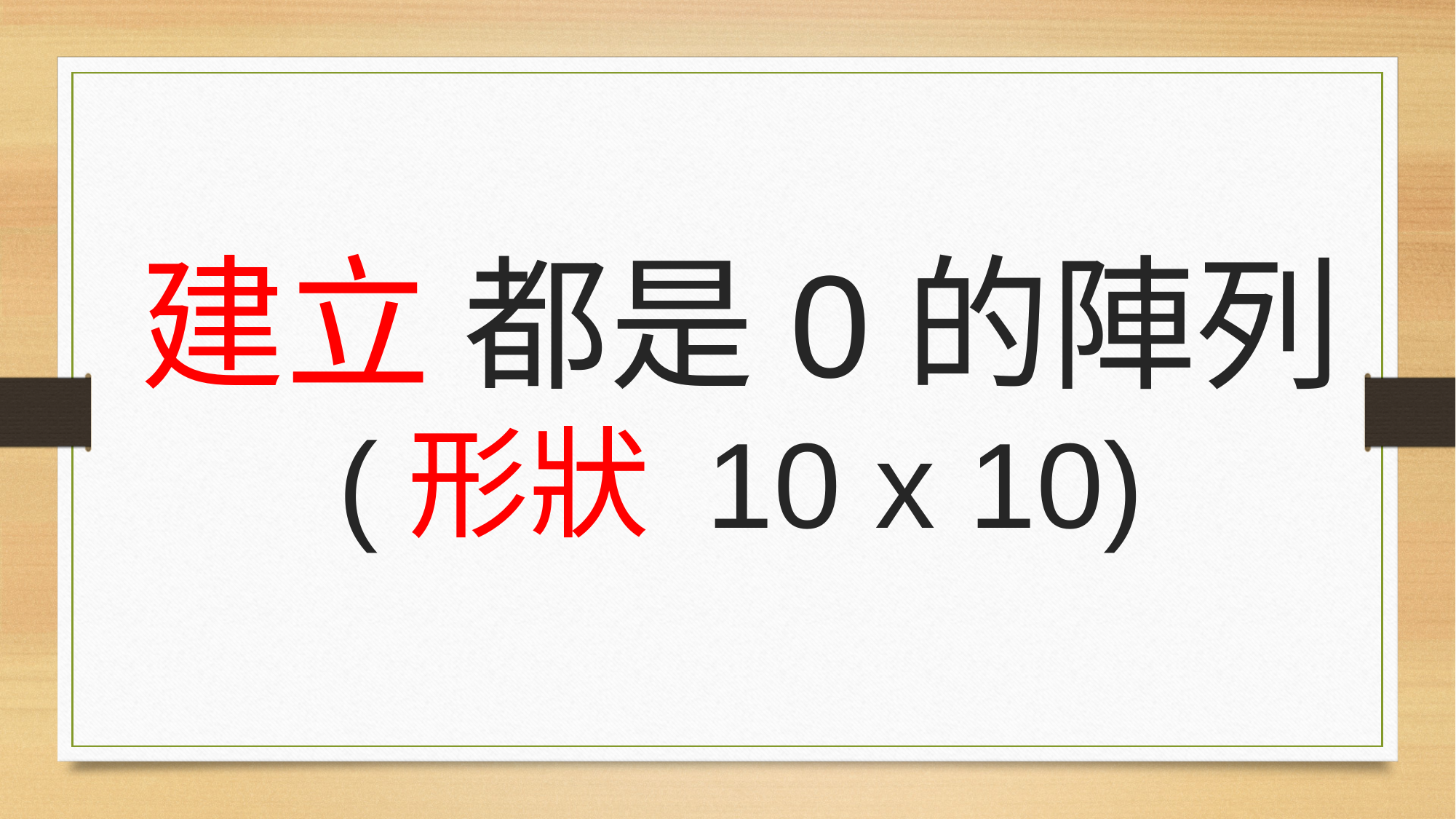

# 建立 都是0的陣列 (形狀 10 x 10)